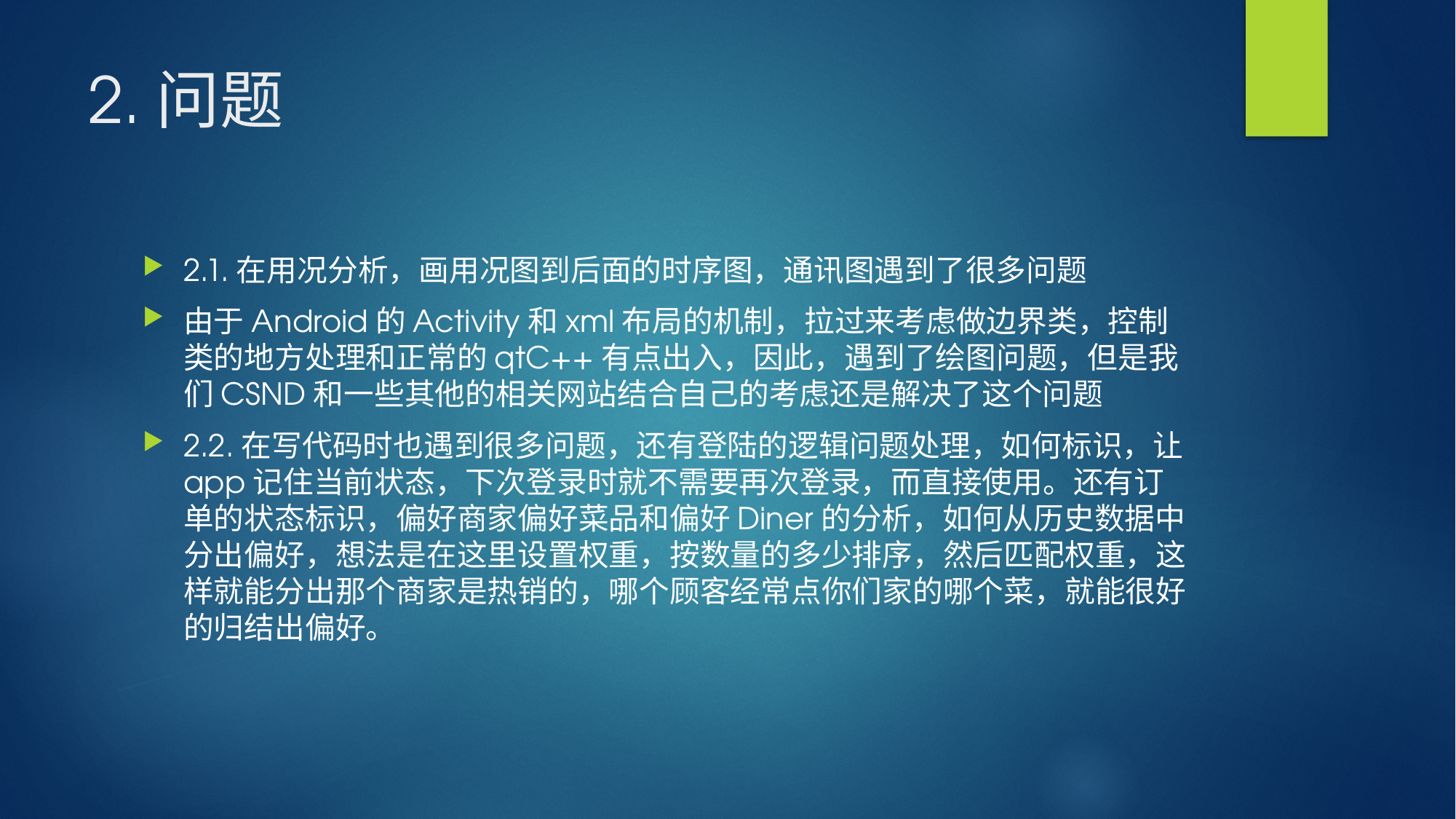

# 2.问题
2.1.在用况分析，画用况图到后面的时序图，通讯图遇到了很多问题
由于Android的Activity和xml布局的机制，拉过来考虑做边界类，控制类的地方处理和正常的qtC++有点出入，因此，遇到了绘图问题，但是我们CSND和一些其他的相关网站结合自己的考虑还是解决了这个问题
2.2.在写代码时也遇到很多问题，还有登陆的逻辑问题处理，如何标识，让app记住当前状态，下次登录时就不需要再次登录，而直接使用。还有订单的状态标识，偏好商家偏好菜品和偏好Diner的分析，如何从历史数据中分出偏好，想法是在这里设置权重，按数量的多少排序，然后匹配权重，这样就能分出那个商家是热销的，哪个顾客经常点你们家的哪个菜，就能很好的归结出偏好。